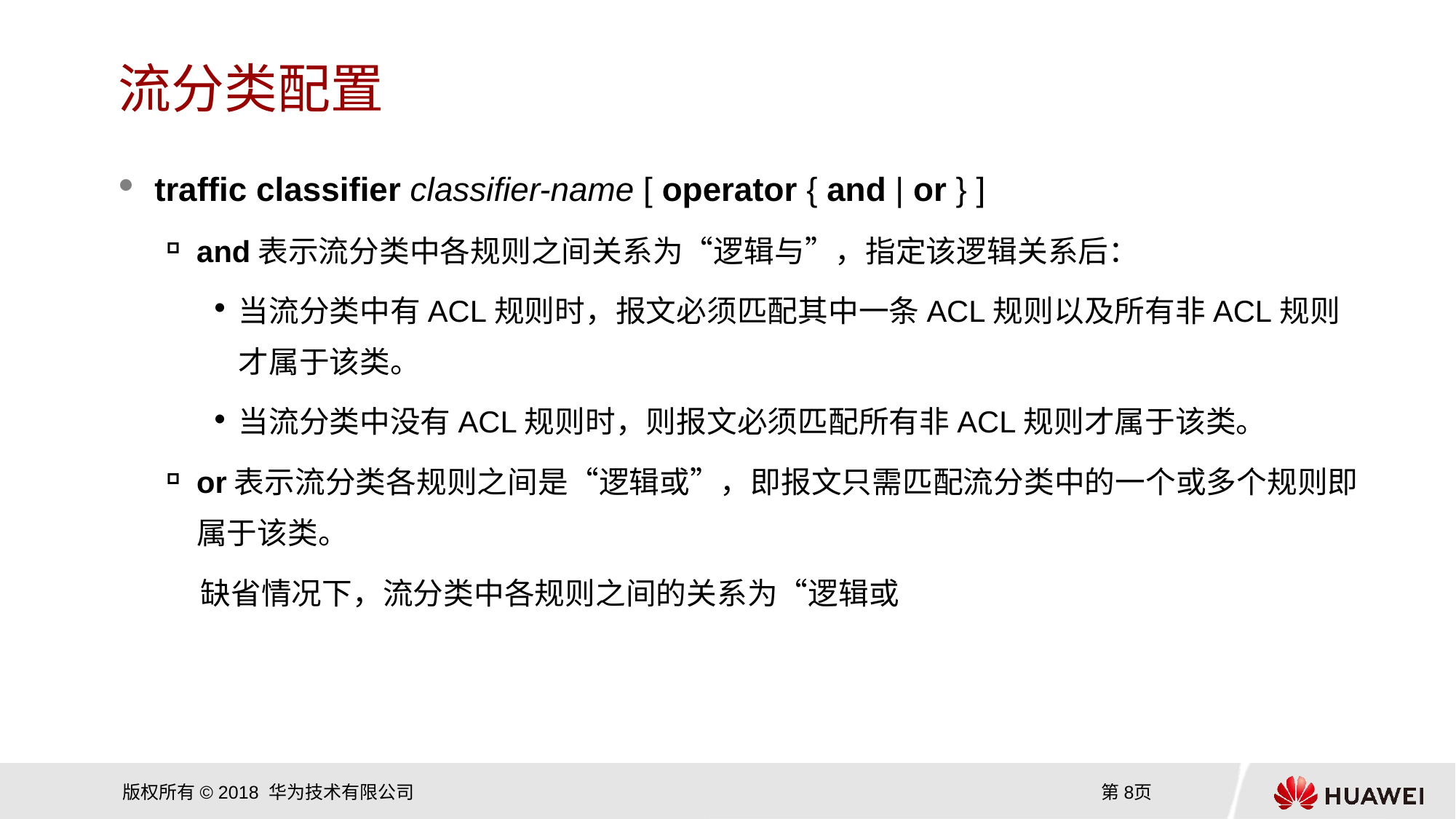

# 流分类配置
traffic classifier classifier-name [ operator { and | or } ]
and表示流分类中各规则之间关系为“逻辑与”，指定该逻辑关系后：
当流分类中有ACL规则时，报文必须匹配其中一条ACL规则以及所有非ACL规则才属于该类。
当流分类中没有ACL规则时，则报文必须匹配所有非ACL规则才属于该类。
or表示流分类各规则之间是“逻辑或”，即报文只需匹配流分类中的一个或多个规则即属于该类。
    缺省情况下，流分类中各规则之间的关系为“逻辑或